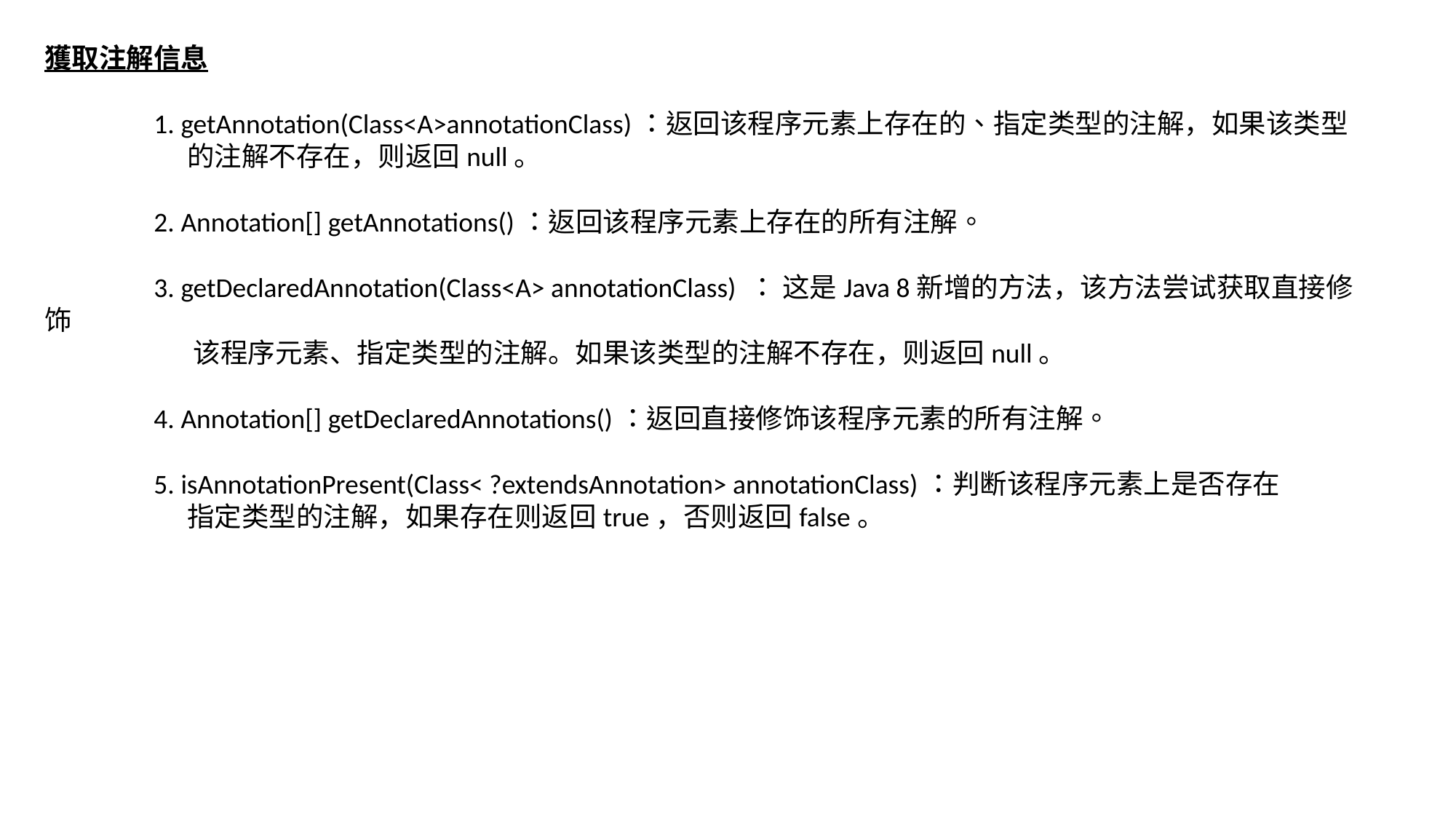

獲取注解信息

	1. getAnnotation(Class<A>annotationClass)：返回该程序元素上存在的、指定类型的注解，如果该类型
                      的注解不存在，则返回null。

	2. Annotation[] getAnnotations()：返回该程序元素上存在的所有注解。

	3. getDeclaredAnnotation(Class<A> annotationClass) ： 这是Java 8新增的方法，该方法尝试获取直接修饰
                       该程序元素、指定类型的注解。如果该类型的注解不存在，则返回null。

	4. Annotation[] getDeclaredAnnotations()：返回直接修饰该程序元素的所有注解。

	5. isAnnotationPresent(Class< ?extendsAnnotation> annotationClass)：判断该程序元素上是否存在
                      指定类型的注解，如果存在则返回true，否则返回false。